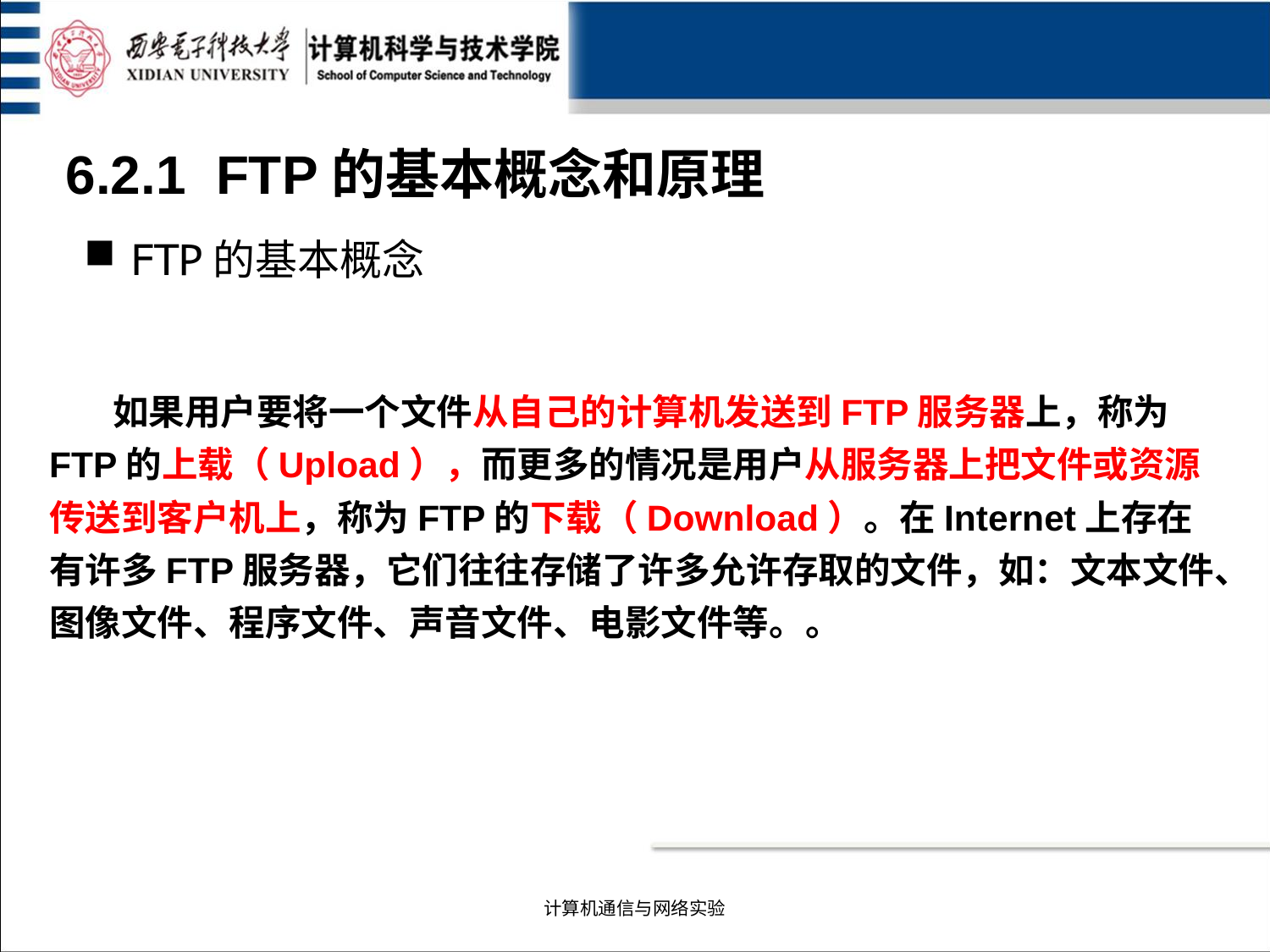

6.2.1  FTP的基本概念和原理
FTP的基本概念

如果用户要将一个文件从自己的计算机发送到FTP服务器上，称为FTP的上载（Upload），而更多的情况是用户从服务器上把文件或资源传送到客户机上，称为FTP的下载（Download）。在Internet上存在有许多FTP服务器，它们往往存储了许多允许存取的文件，如：文本文件、图像文件、程序文件、声音文件、电影文件等。。
计算机通信与网络实验